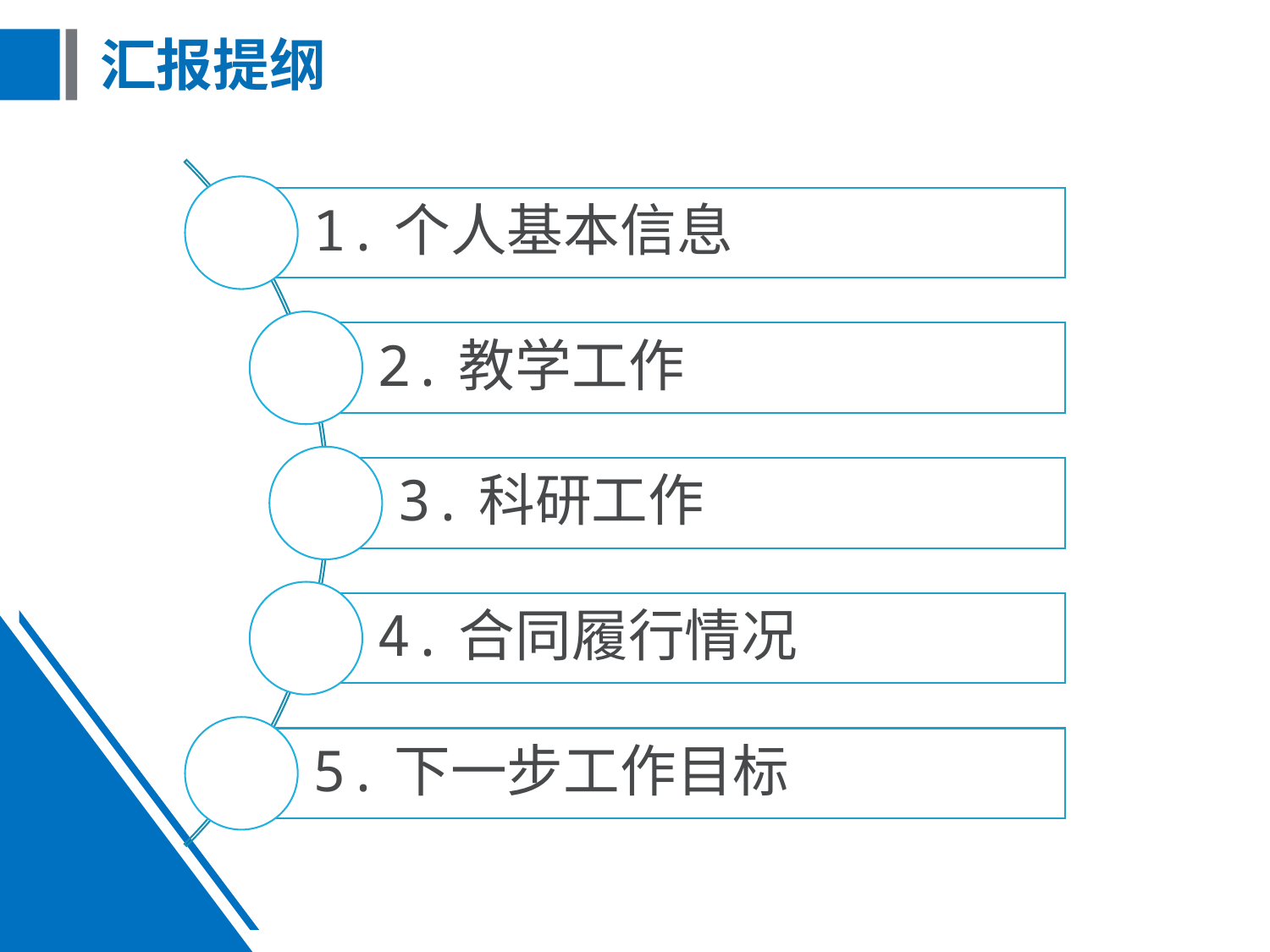

# 汇报提纲
1.个人基本信息
2.教学工作
3.科研工作
4.合同履行情况
5.下一步工作目标